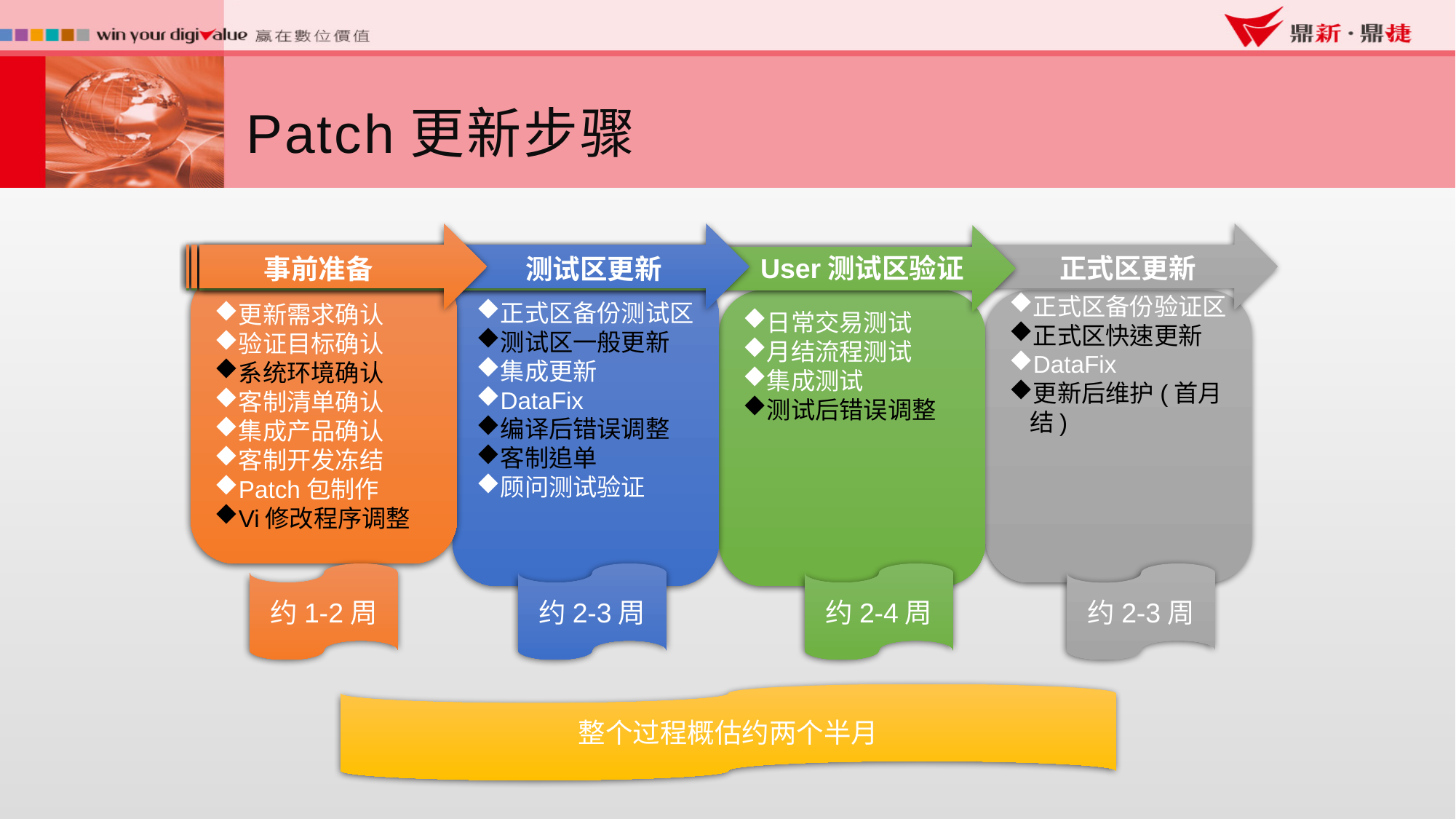

Patch更新步骤

User测试区验证
正式区更新
事前准备
测试区更新
更新需求确认
验证目标确认
系统环境确认
客制清单确认
集成产品确认
客制开发冻结
Patch包制作
Vi修改程序调整
正式区备份测试区
测试区一般更新
集成更新
DataFix
编译后错误调整
客制追单
顾问测试验证

日常交易测试
月结流程测试
集成测试
测试后错误调整

正式区备份验证区
正式区快速更新
DataFix
更新后维护(首月结)

约1-2周
约2-3周
约2-4周
约2-3周
整个过程概估约两个半月
10